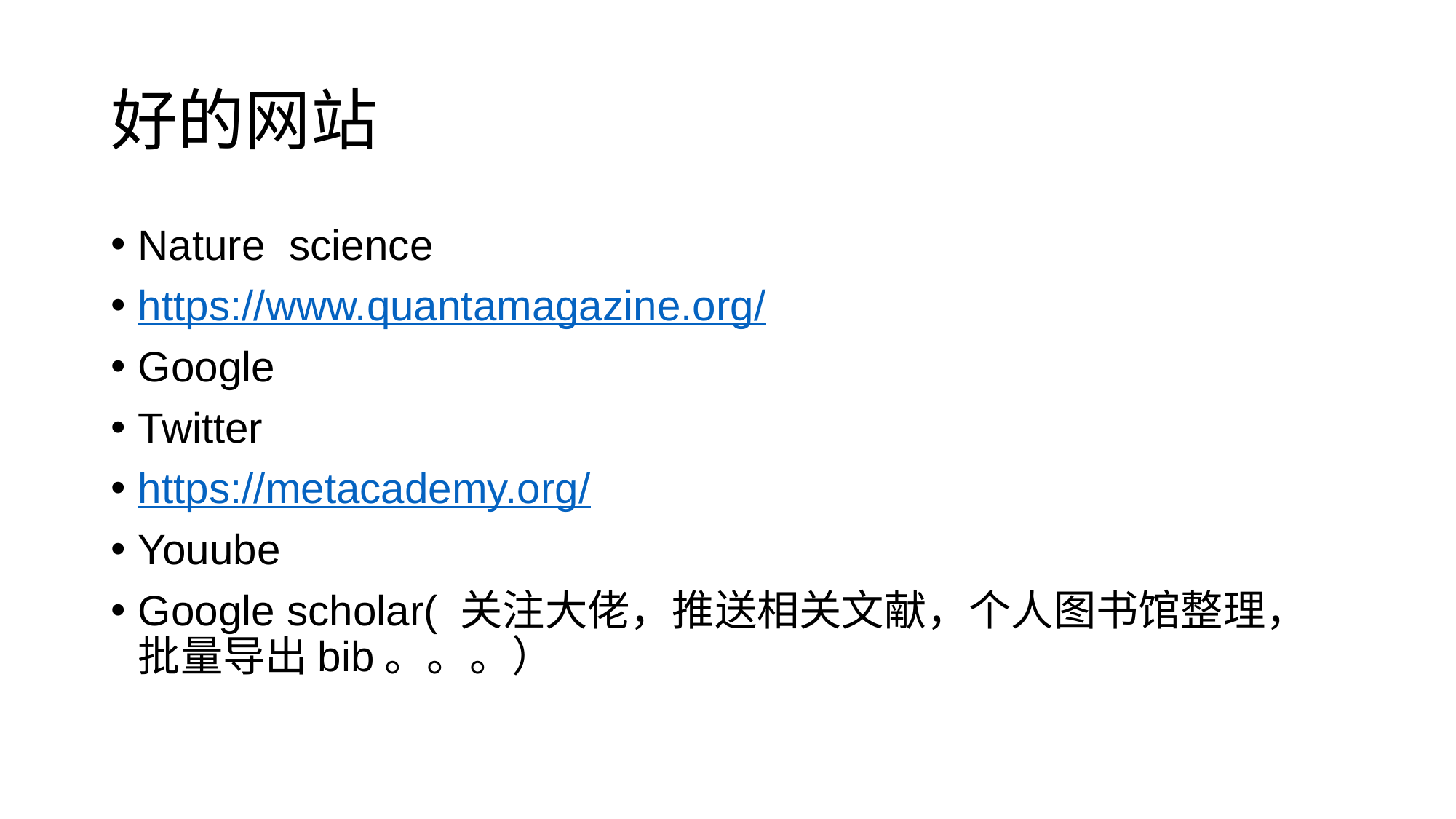

# 好的网站
Nature  science
https://www.quantamagazine.org/
Google
Twitter
https://metacademy.org/
Youube
Google scholar( 关注大佬，推送相关文献，个人图书馆整理，批量导出bib。。。）